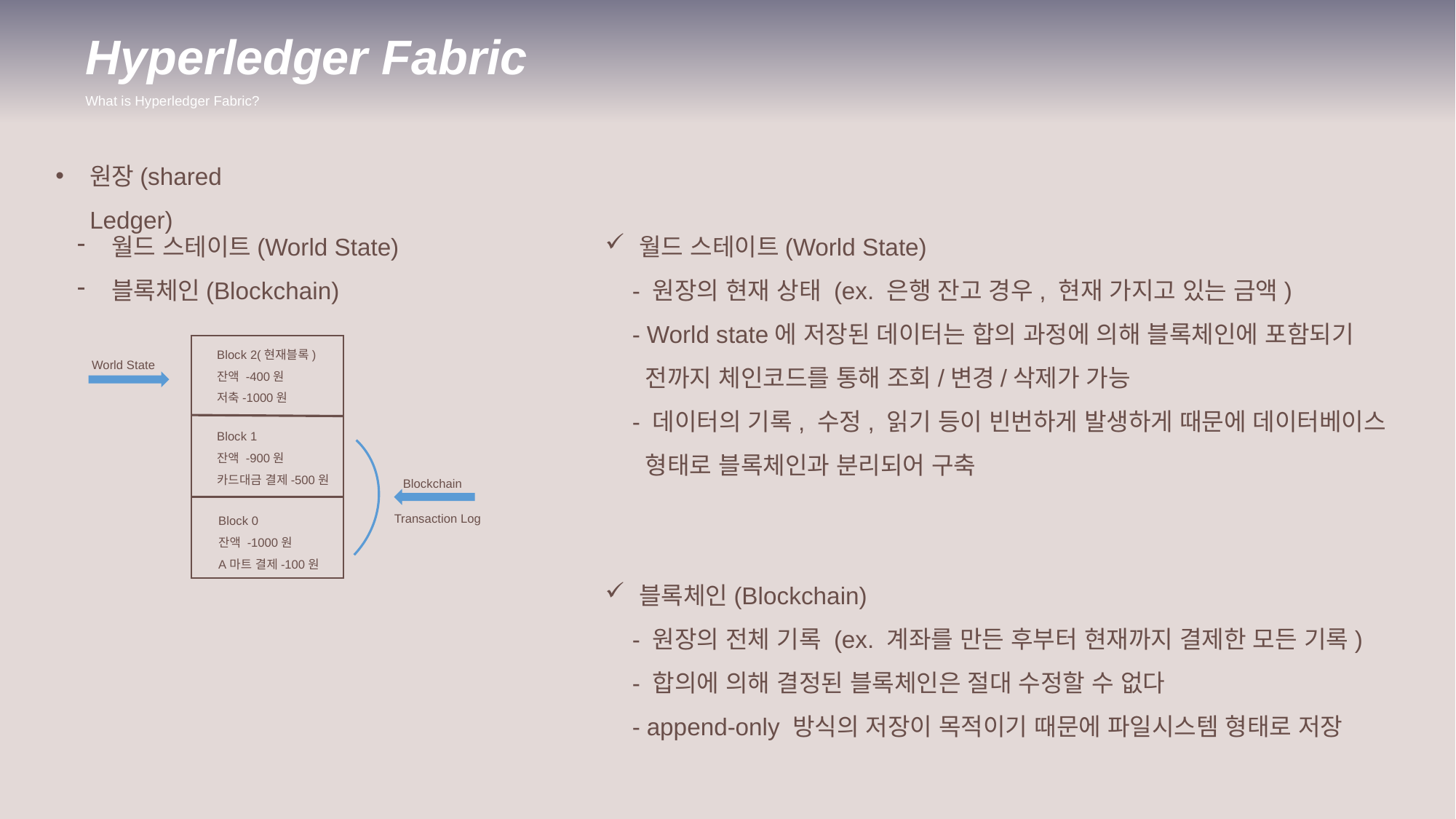

Hyperledger Fabric
What is Hyperledger Fabric?
원장(shared Ledger)

월드 스테이트(World State)
블록체인(Blockchain)
월드 스테이트(World State)
    - 원장의 현재 상태 (ex. 은행 잔고 경우, 현재 가지고 있는 금액)
    - World state에 저장된 데이터는 합의 과정에 의해 블록체인에 포함되기
      전까지 체인코드를 통해 조회/변경/삭제가 가능
    - 데이터의 기록, 수정, 읽기 등이 빈번하게 발생하게 때문에 데이터베이스
      형태로 블록체인과 분리되어 구축

블록체인(Blockchain)
    - 원장의 전체 기록 (ex. 계좌를 만든 후부터 현재까지 결제한 모든 기록)
    - 합의에 의해 결정된 블록체인은 절대 수정할 수 없다
    - append-only 방식의 저장이 목적이기 때문에 파일시스템 형태로 저장
Block 2(현재블록)
잔액 -400원
저축-1000원

Block 1
잔액 -900원
카드대금 결제-500원
Block 0
잔액 -1000원
A마트 결제-100원
World State

Blockchain

Transaction Log